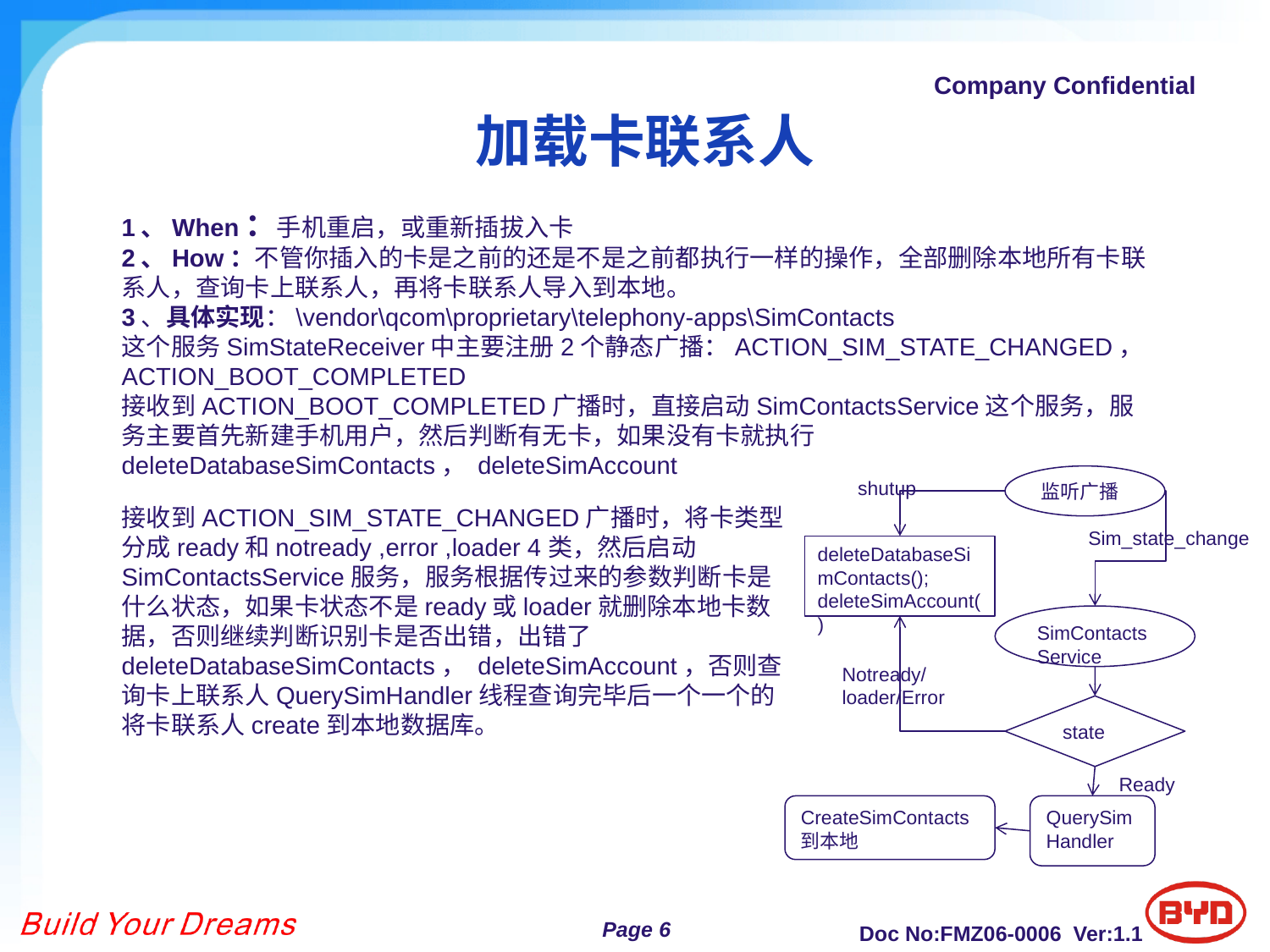

加载卡联系人
1、When：手机重启，或重新插拔入卡
2、How：不管你插入的卡是之前的还是不是之前都执行一样的操作，全部删除本地所有卡联系人，查询卡上联系人，再将卡联系人导入到本地。
3、具体实现：\vendor\qcom\proprietary\telephony-apps\SimContacts
这个服务SimStateReceiver中主要注册2个静态广播：ACTION_SIM_STATE_CHANGED，ACTION_BOOT_COMPLETED
接收到ACTION_BOOT_COMPLETED广播时，直接启动SimContactsService这个服务，服务主要首先新建手机用户，然后判断有无卡，如果没有卡就执行deleteDatabaseSimContacts， deleteSimAccount
监听广播
shutup
Sim_state_change
deleteDatabaseSimContacts();
deleteSimAccount()
SimContactsService
Notready/loader/Error
state
Ready
CreateSimContacts到本地
QuerySimHandler
接收到ACTION_SIM_STATE_CHANGED广播时，将卡类型分成ready和notready ,error ,loader 4类，然后启动SimContactsService服务，服务根据传过来的参数判断卡是什么状态，如果卡状态不是ready或loader就删除本地卡数据，否则继续判断识别卡是否出错，出错了deleteDatabaseSimContacts， deleteSimAccount，否则查询卡上联系人QuerySimHandler线程查询完毕后一个一个的将卡联系人create到本地数据库。